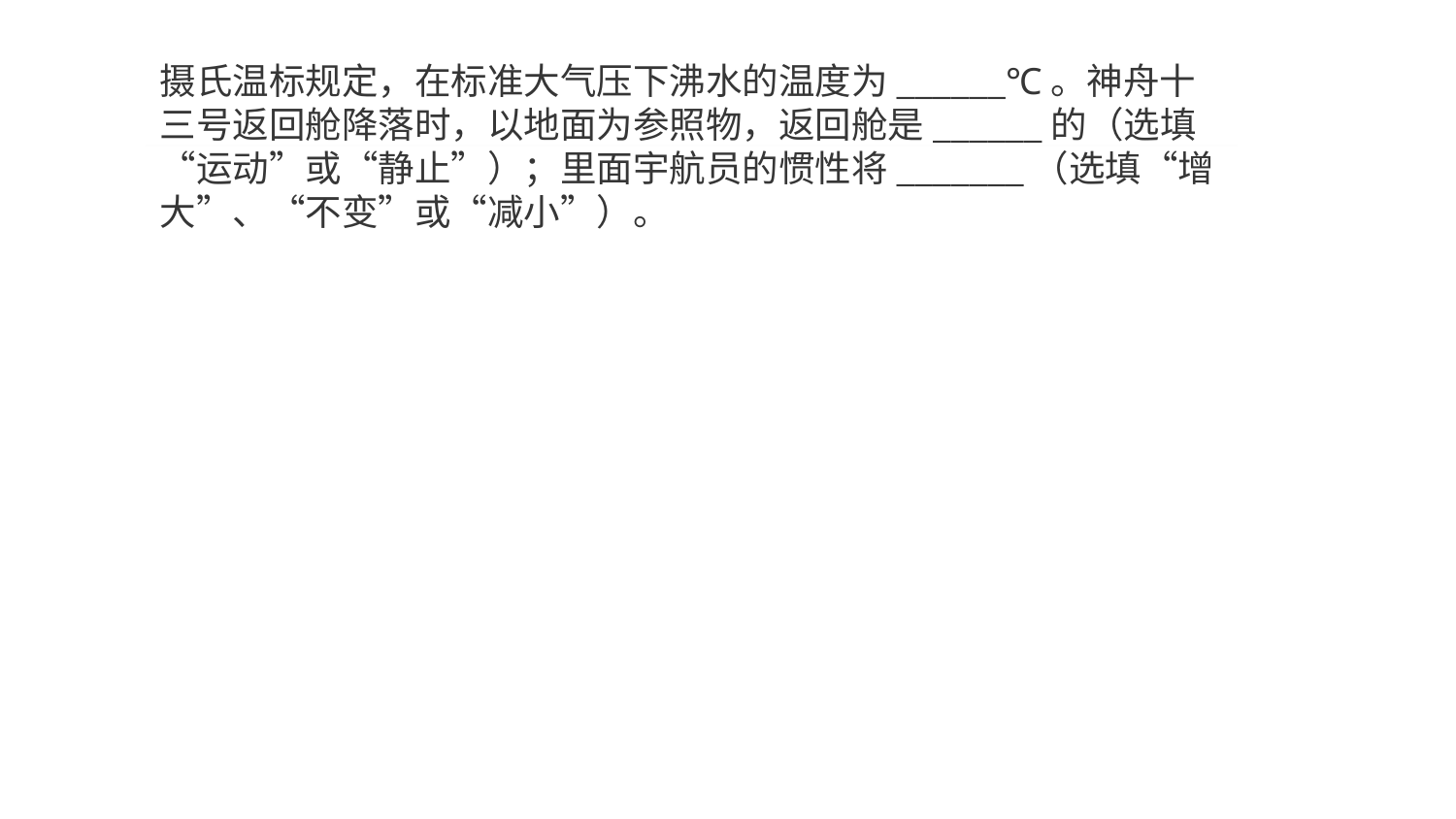

摄氏温标规定，在标准大气压下沸水的温度为______℃。神舟十三号返回舱降落时，以地面为参照物，返回舱是______的（选填“运动”或“静止”）；里面宇航员的惯性将_______（选填“增大”、“不变”或“减小”）。